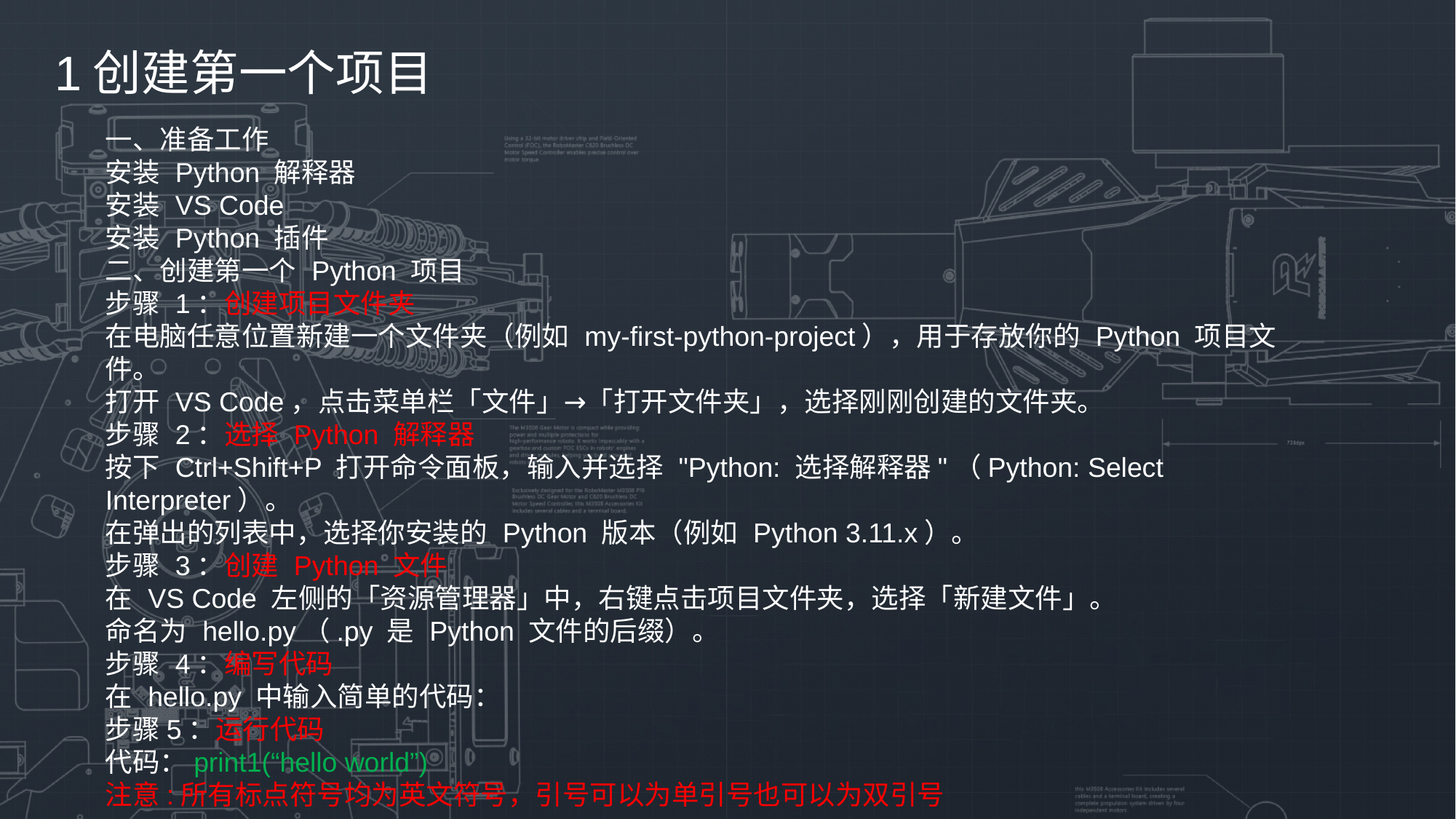

1创建第一个项目
一、准备工作
安装 Python 解释器
安装 VS Code
安装 Python 插件
二、创建第一个 Python 项目
步骤 1：创建项目文件夹
在电脑任意位置新建一个文件夹（例如 my-first-python-project），用于存放你的 Python 项目文件。
打开 VS Code，点击菜单栏「文件」→「打开文件夹」，选择刚刚创建的文件夹。
步骤 2：选择 Python 解释器
按下 Ctrl+Shift+P 打开命令面板，输入并选择 "Python: 选择解释器"（Python: Select Interpreter）。
在弹出的列表中，选择你安装的 Python 版本（例如 Python 3.11.x）。
步骤 3：创建 Python 文件
在 VS Code 左侧的「资源管理器」中，右键点击项目文件夹，选择「新建文件」。
命名为 hello.py（.py 是 Python 文件的后缀）。
步骤 4：编写代码
在 hello.py 中输入简单的代码：
步骤5：运行代码
代码：print1(“hello world”)
注意:所有标点符号均为英文符号，引号可以为单引号也可以为双引号